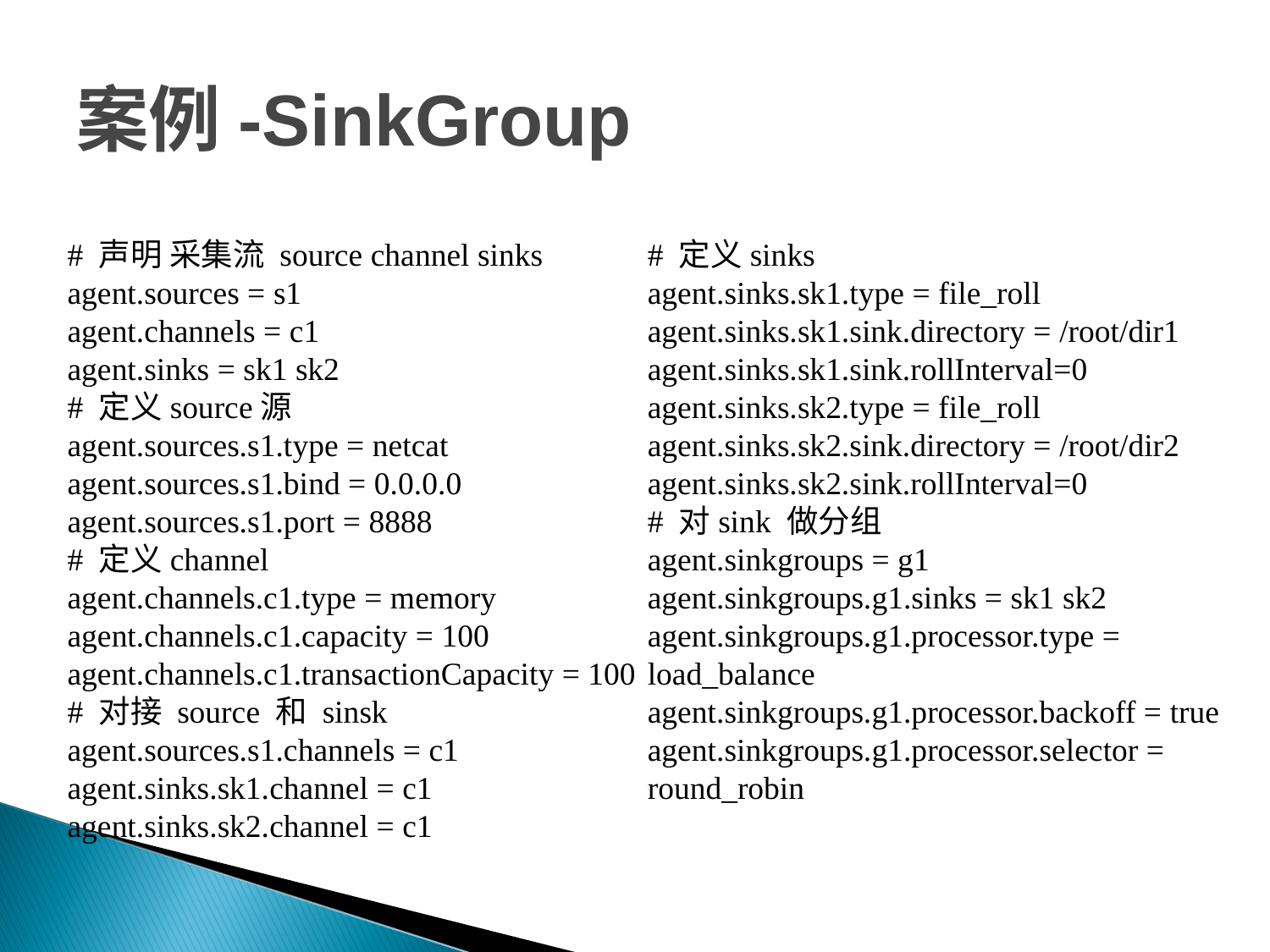

# 案例-SinkGroup
# 声明 采集流 source channel sinks
agent.sources = s1
agent.channels = c1
agent.sinks = sk1 sk2
# 定义source源
agent.sources.s1.type = netcat
agent.sources.s1.bind = 0.0.0.0
agent.sources.s1.port = 8888
# 定义channel
agent.channels.c1.type = memory
agent.channels.c1.capacity = 100
agent.channels.c1.transactionCapacity = 100
# 对接 source 和 sinsk
agent.sources.s1.channels = c1
agent.sinks.sk1.channel = c1
agent.sinks.sk2.channel = c1

# 定义sinks
agent.sinks.sk1.type = file_roll
agent.sinks.sk1.sink.directory = /root/dir1
agent.sinks.sk1.sink.rollInterval=0
agent.sinks.sk2.type = file_roll
agent.sinks.sk2.sink.directory = /root/dir2
agent.sinks.sk2.sink.rollInterval=0
# 对sink 做分组
agent.sinkgroups = g1
agent.sinkgroups.g1.sinks = sk1 sk2
agent.sinkgroups.g1.processor.type = load_balance
agent.sinkgroups.g1.processor.backoff = true
agent.sinkgroups.g1.processor.selector = round_robin